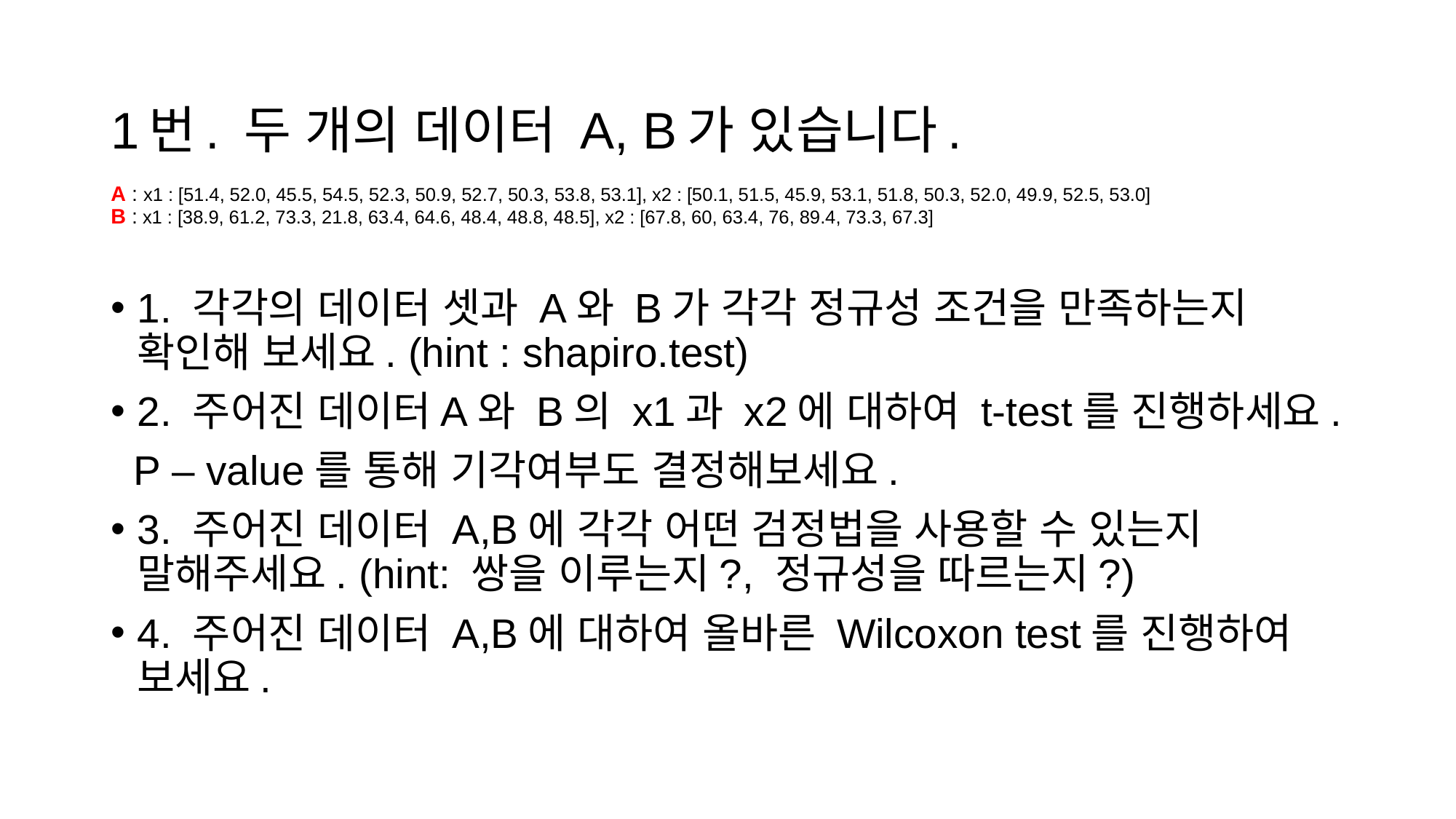

# 1번. 두 개의 데이터 A, B가 있습니다. A : x1 : [51.4, 52.0, 45.5, 54.5, 52.3, 50.9, 52.7, 50.3, 53.8, 53.1], x2 : [50.1, 51.5, 45.9, 53.1, 51.8, 50.3, 52.0, 49.9, 52.5, 53.0] B : x1 : [38.9, 61.2, 73.3, 21.8, 63.4, 64.6, 48.4, 48.8, 48.5], x2 : [67.8, 60, 63.4, 76, 89.4, 73.3, 67.3]

1. 각각의 데이터 셋과 A와 B가 각각 정규성 조건을 만족하는지 확인해 보세요. (hint : shapiro.test)
2. 주어진 데이터A와 B의 x1과 x2에 대하여 t-test를 진행하세요.
  P – value를 통해 기각여부도 결정해보세요.
3. 주어진 데이터 A,B에 각각 어떤 검정법을 사용할 수 있는지 말해주세요. (hint: 쌍을 이루는지?, 정규성을 따르는지?)
4. 주어진 데이터 A,B에 대하여 올바른 Wilcoxon test를 진행하여 보세요.